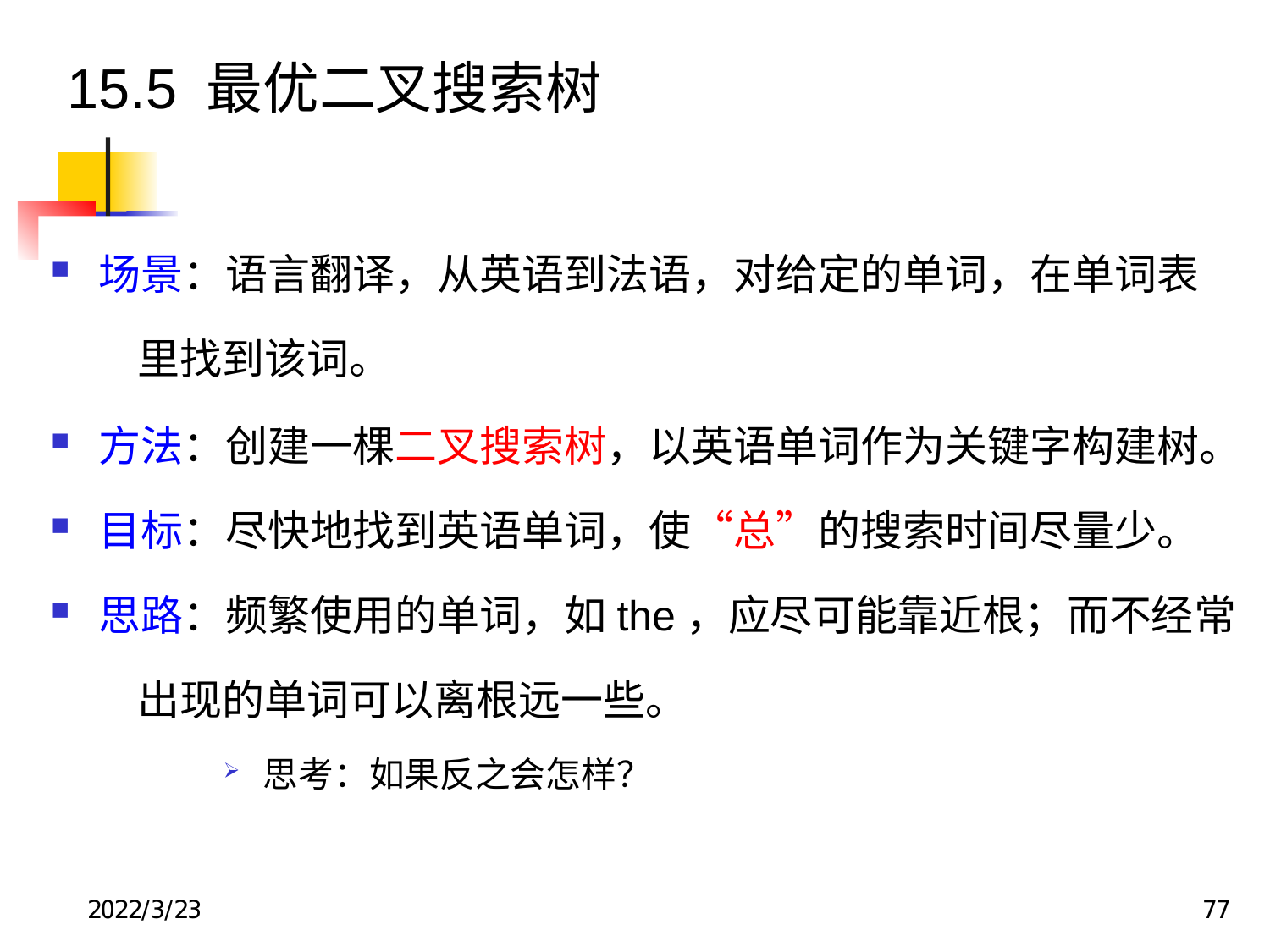

# 15.5 最优二叉搜索树
场景：语言翻译，从英语到法语，对给定的单词，在单词表
        里找到该词。
方法：创建一棵二叉搜索树，以英语单词作为关键字构建树。
目标：尽快地找到英语单词，使“总”的搜索时间尽量少。
思路：频繁使用的单词，如the，应尽可能靠近根；而不经常
        出现的单词可以离根远一些。
思考：如果反之会怎样？
2022/3/23
77